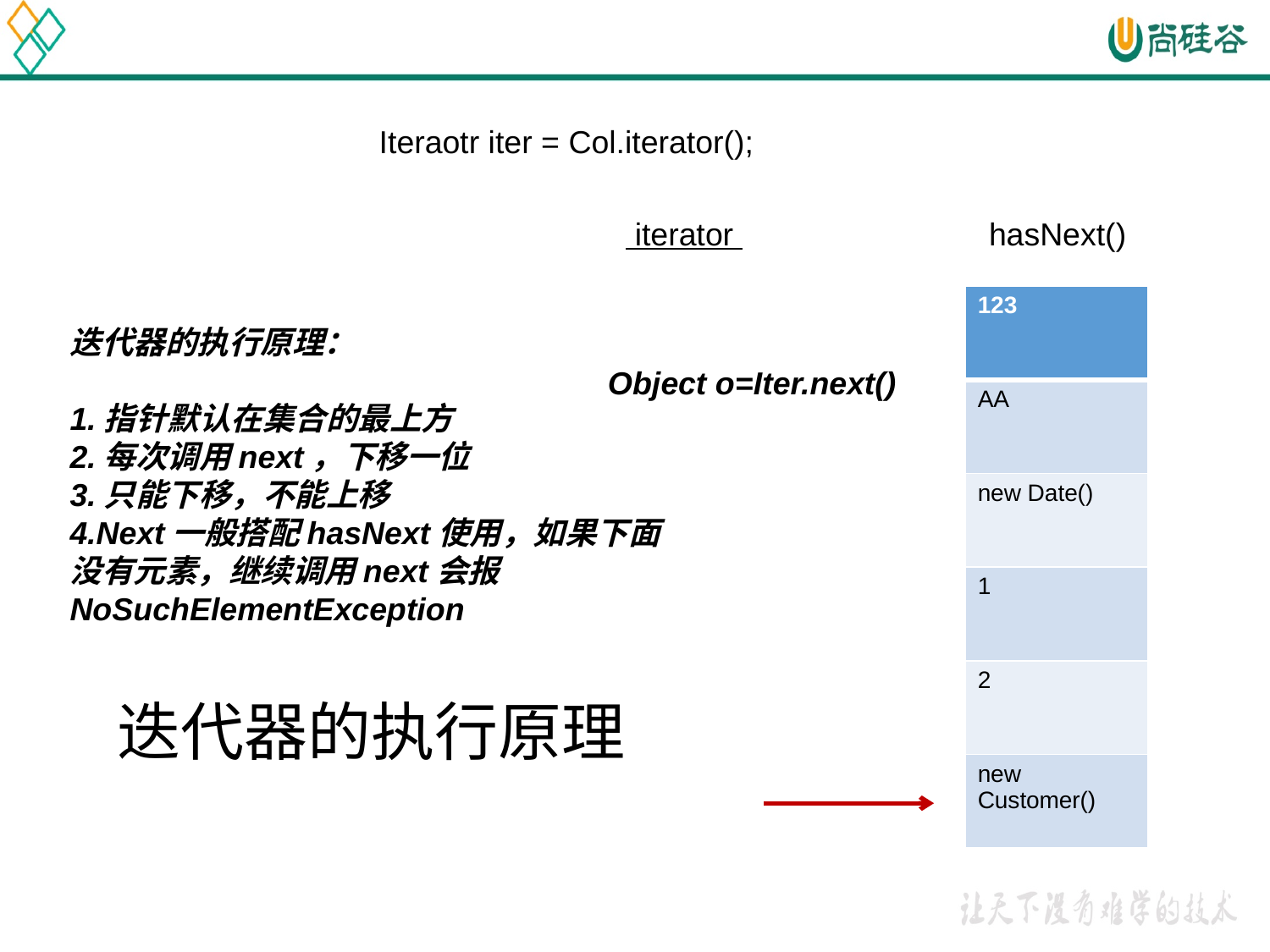

Iteraotr iter = Col.iterator();
 iterator
hasNext()
| 123 |
| --- |
| AA |
| new Date() |
| 1 |
| 2 |
| new Customer() |
迭代器的执行原理：

1.指针默认在集合的最上方
2.每次调用next，下移一位
3.只能下移，不能上移
4.Next一般搭配hasNext使用，如果下面没有元素，继续调用next会报NoSuchElementException

Object o=Iter.next()
迭代器的执行原理